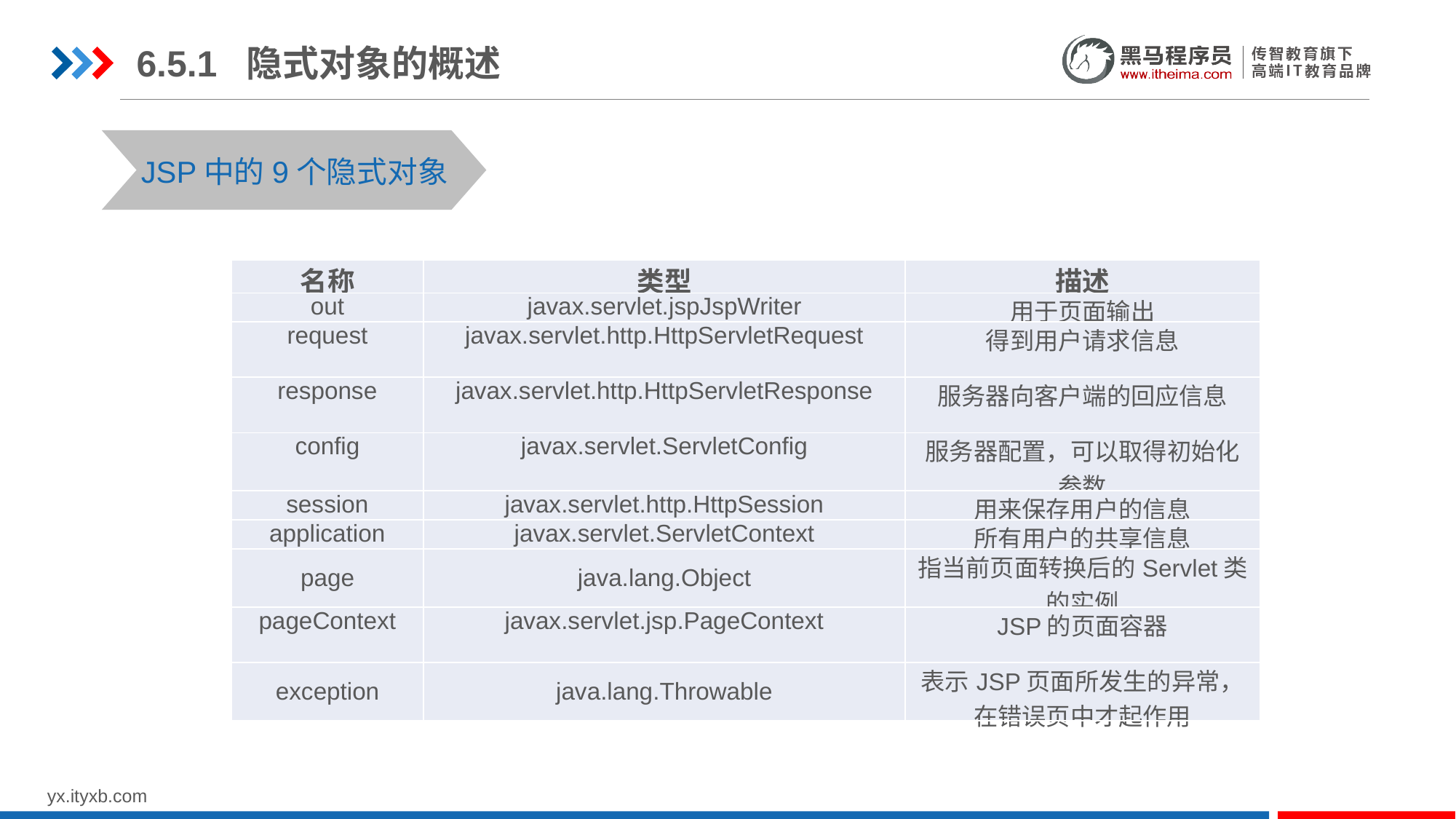

6.5.1  隐式对象的概述

JSP中的9个隐式对象
| 名称 | 类型 | 描述 |
| --- | --- | --- |
| out | javax.servlet.jspJspWriter | 用于页面输出 |
| request | javax.servlet.http.HttpServletRequest | 得到用户请求信息 |
| response | javax.servlet.http.HttpServletResponse | 服务器向客户端的回应信息 |
| config | javax.servlet.ServletConfig | 服务器配置，可以取得初始化参数 |
| session | javax.servlet.http.HttpSession | 用来保存用户的信息 |
| application | javax.servlet.ServletContext | 所有用户的共享信息 |
| page | java.lang.Object | 指当前页面转换后的Servlet类的实例 |
| pageContext | javax.servlet.jsp.PageContext | JSP的页面容器 |
| exception | java.lang.Throwable | 表示JSP页面所发生的异常，在错误页中才起作用 |